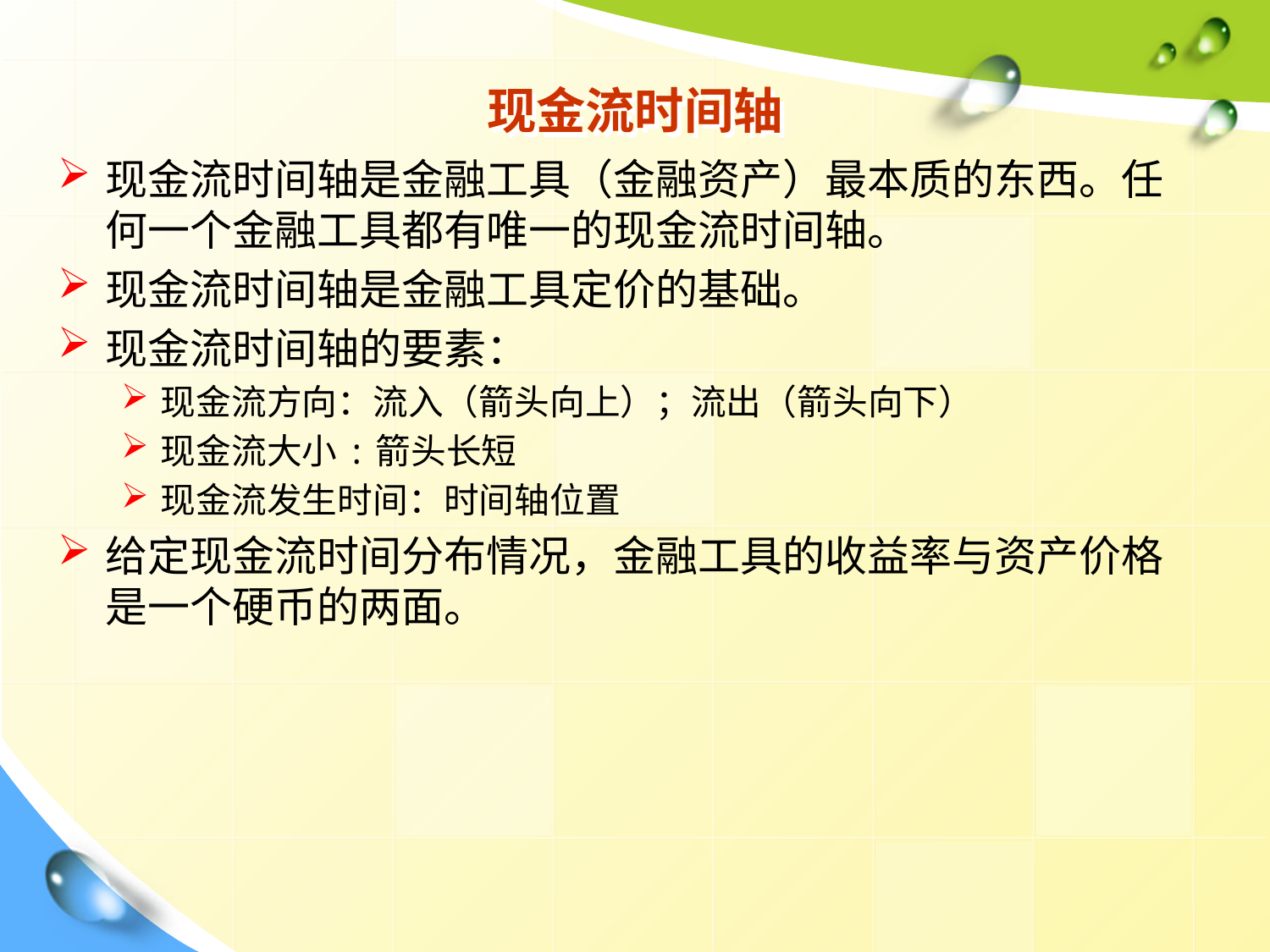

# 现金流时间轴
现金流时间轴是金融工具（金融资产）最本质的东西。任何一个金融工具都有唯一的现金流时间轴。
现金流时间轴是金融工具定价的基础。
现金流时间轴的要素：
现金流方向：流入（箭头向上）；流出（箭头向下）
现金流大小:箭头长短
现金流发生时间：时间轴位置
给定现金流时间分布情况，金融工具的收益率与资产价格是一个硬币的两面。